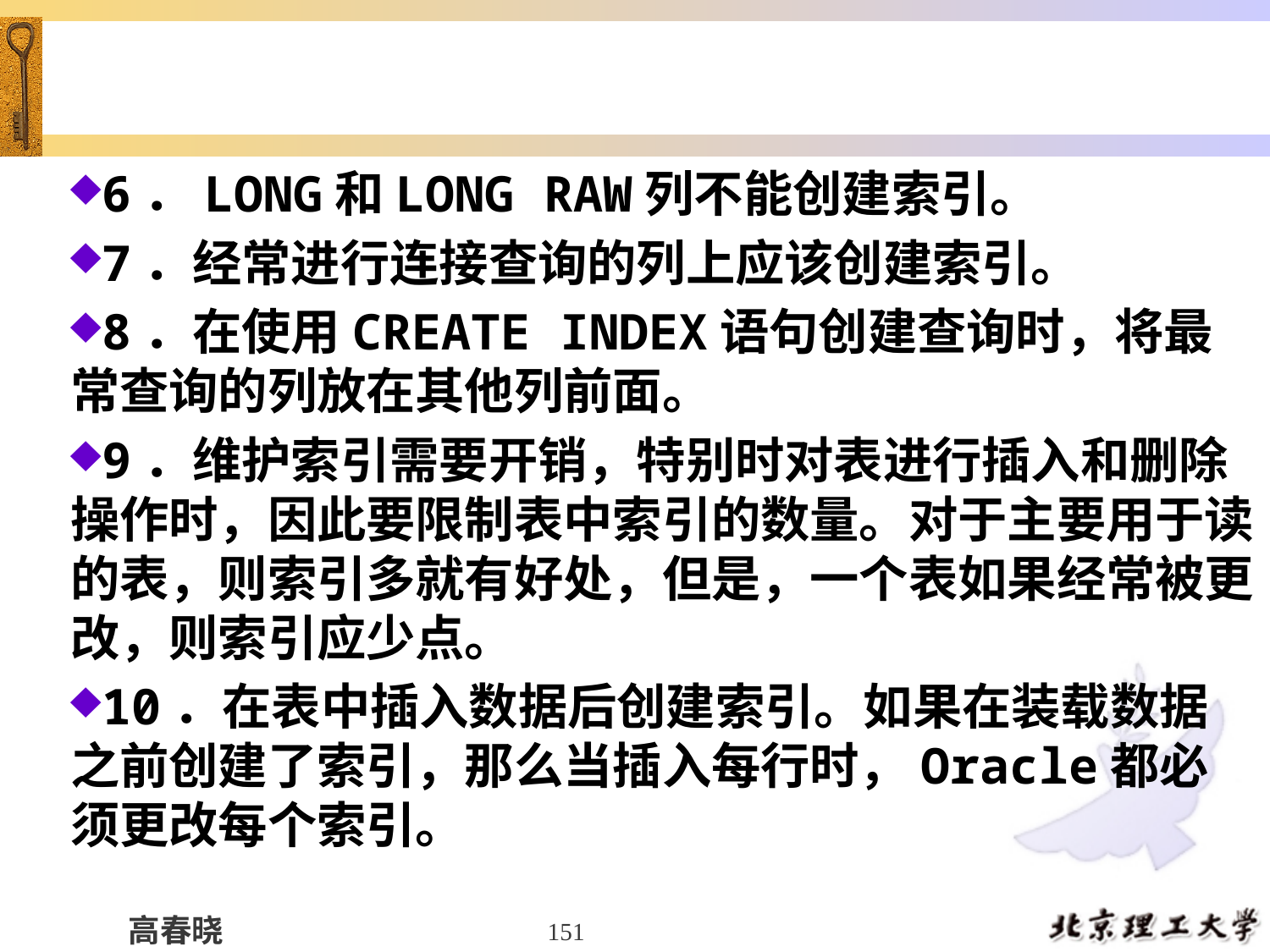

#
6．LONG和LONG RAW列不能创建索引。
7．经常进行连接查询的列上应该创建索引。
8．在使用CREATE INDEX语句创建查询时，将最常查询的列放在其他列前面。
9．维护索引需要开销，特别时对表进行插入和删除操作时，因此要限制表中索引的数量。对于主要用于读的表，则索引多就有好处，但是，一个表如果经常被更改，则索引应少点。
10．在表中插入数据后创建索引。如果在装载数据之前创建了索引，那么当插入每行时，Oracle都必须更改每个索引。

151